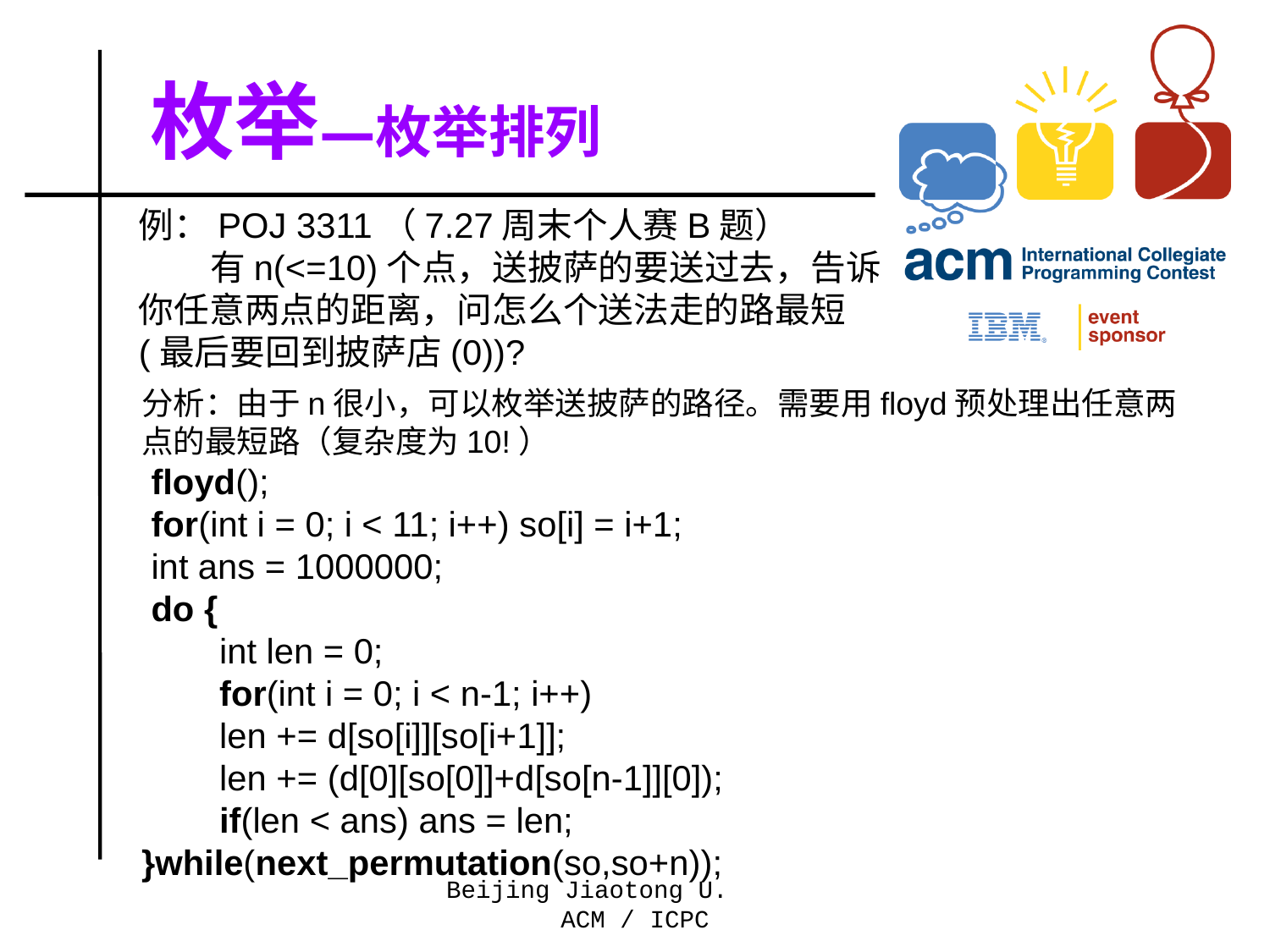

枚举—枚举排列
# 例：POJ 3311（7.27周末个人赛B题）
        有n(<=10)个点，送披萨的要送过去，告诉你任意两点的距离，问怎么个送法走的路最短(最后要回到披萨店(0))?

分析：由于n很小，可以枚举送披萨的路径。需要用floyd预处理出任意两点的最短路（复杂度为10!）
 floyd();
 for(int i = 0; i < 11; i++) so[i] = i+1;
 int ans = 1000000;
 do {
        int len = 0;
        for(int i = 0; i < n-1; i++)
        len += d[so[i]][so[i+1]];
        len += (d[0][so[0]]+d[so[n-1]][0]);
        if(len < ans) ans = len;
}while(next_permutation(so,so+n));